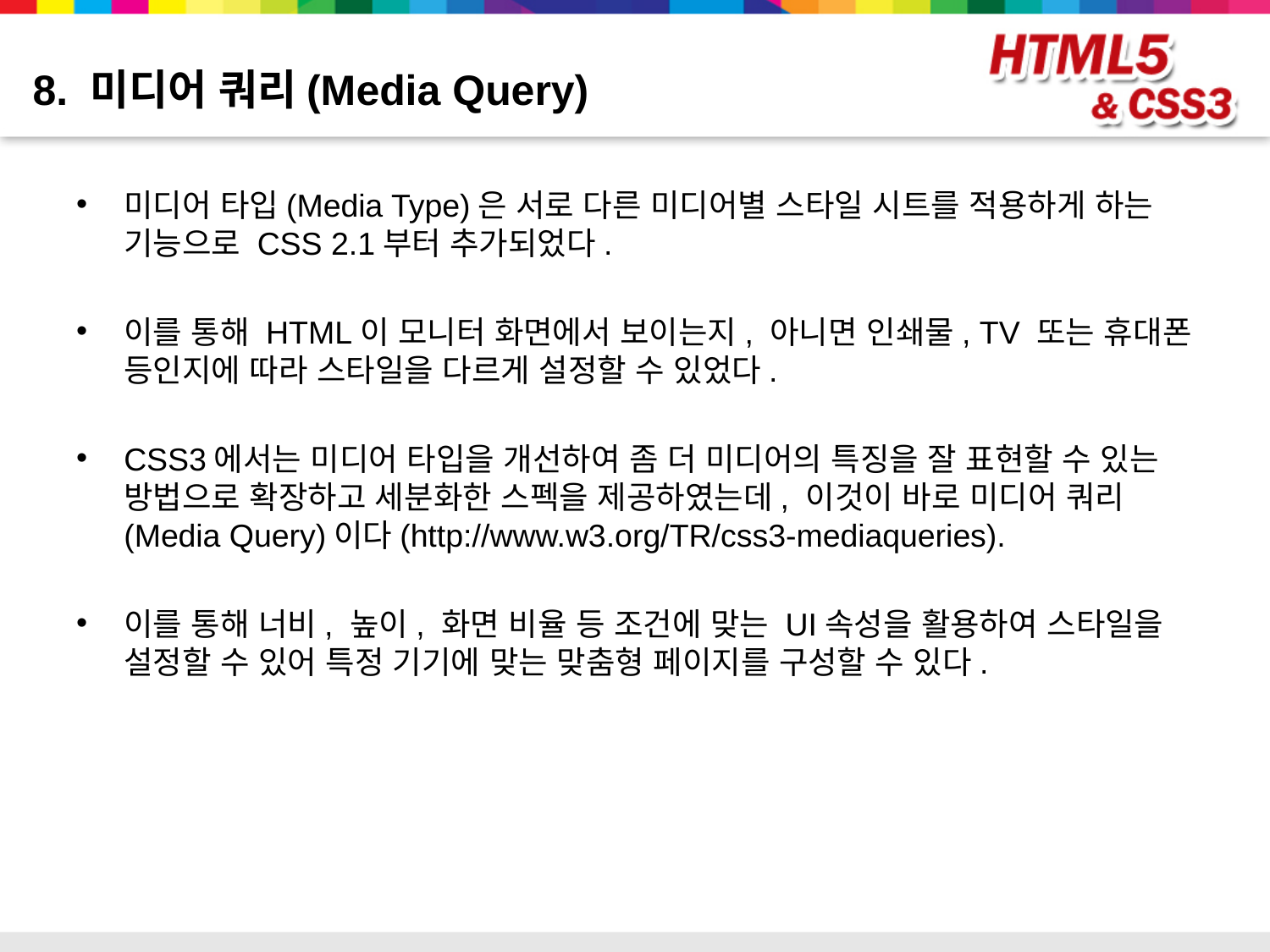

# 8. 미디어 쿼리(Media Query)
미디어 타입(Media Type)은 서로 다른 미디어별 스타일 시트를 적용하게 하는 기능으로 CSS 2.1부터 추가되었다.

이를 통해 HTML이 모니터 화면에서 보이는지, 아니면 인쇄물, TV 또는 휴대폰 등인지에 따라 스타일을 다르게 설정할 수 있었다.

CSS3에서는 미디어 타입을 개선하여 좀 더 미디어의 특징을 잘 표현할 수 있는 방법으로 확장하고 세분화한 스펙을 제공하였는데, 이것이 바로 미디어 쿼리(Media Query)이다(http://www.w3.org/TR/css3-mediaqueries).

이를 통해 너비, 높이, 화면 비율 등 조건에 맞는 UI속성을 활용하여 스타일을 설정할 수 있어 특정 기기에 맞는 맞춤형 페이지를 구성할 수 있다.